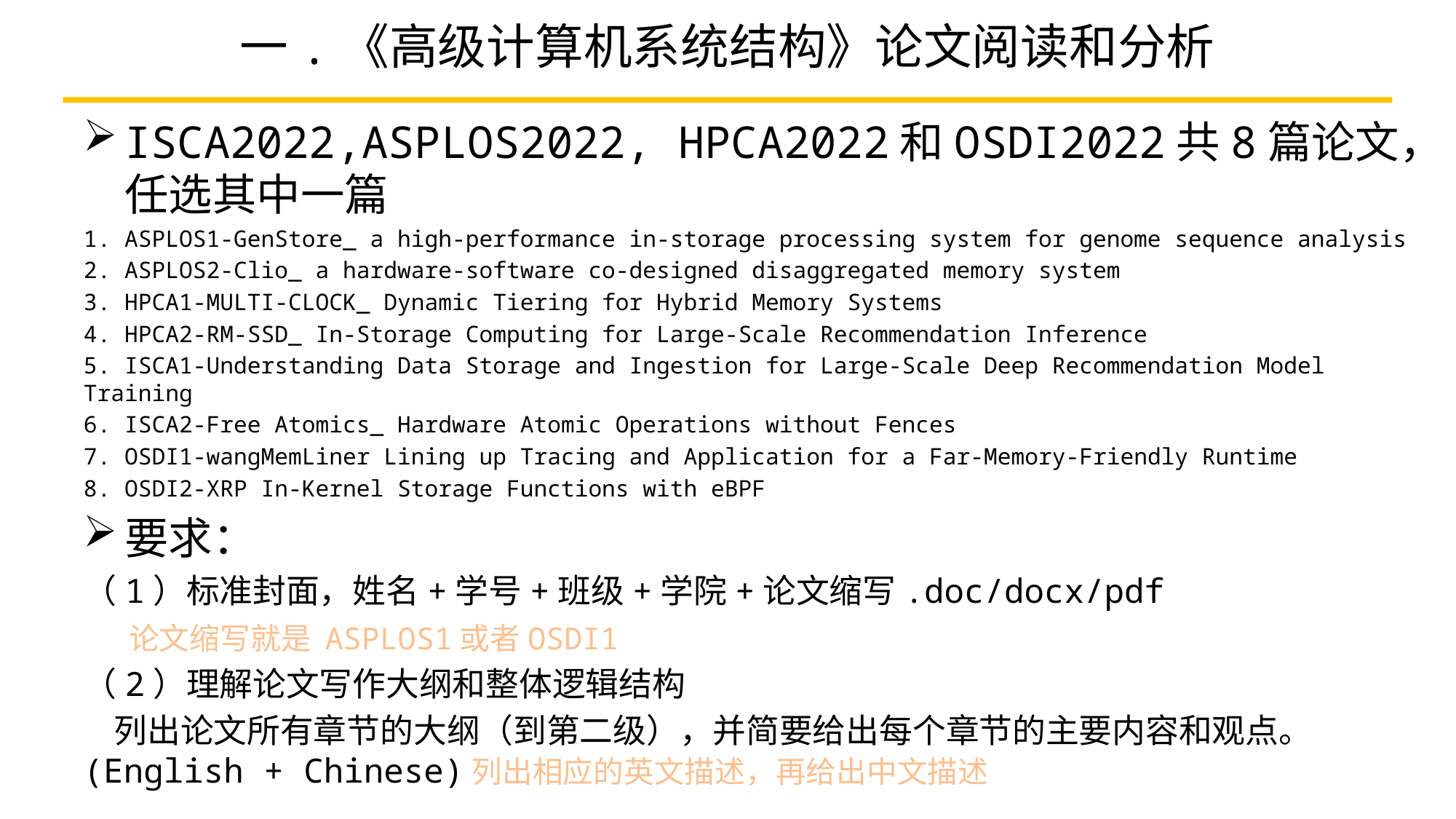

# 一.《高级计算机系统结构》论文阅读和分析
ISCA2022,ASPLOS2022, HPCA2022和OSDI2022共8篇论文，任选其中一篇
1. ASPLOS1-GenStore_ a high-performance in-storage processing system for genome sequence analysis
2. ASPLOS2-Clio_ a hardware-software co-designed disaggregated memory system
3. HPCA1-MULTI-CLOCK_ Dynamic Tiering for Hybrid Memory Systems
4. HPCA2-RM-SSD_ In-Storage Computing for Large-Scale Recommendation Inference
5. ISCA1-Understanding Data Storage and Ingestion for Large-Scale Deep Recommendation Model Training
6. ISCA2-Free Atomics_ Hardware Atomic Operations without Fences
7. OSDI1-wangMemLiner Lining up Tracing and Application for a Far-Memory-Friendly Runtime
8. OSDI2-XRP In-Kernel Storage Functions with eBPF
要求：
（1）标准封面，姓名+学号+班级+学院+论文缩写.doc/docx/pdf
     论文缩写就是 ASPLOS1或者OSDI1
（2）理解论文写作大纲和整体逻辑结构
   列出论文所有章节的大纲（到第二级），并简要给出每个章节的主要内容和观点。(English + Chinese)列出相应的英文描述，再给出中文描述